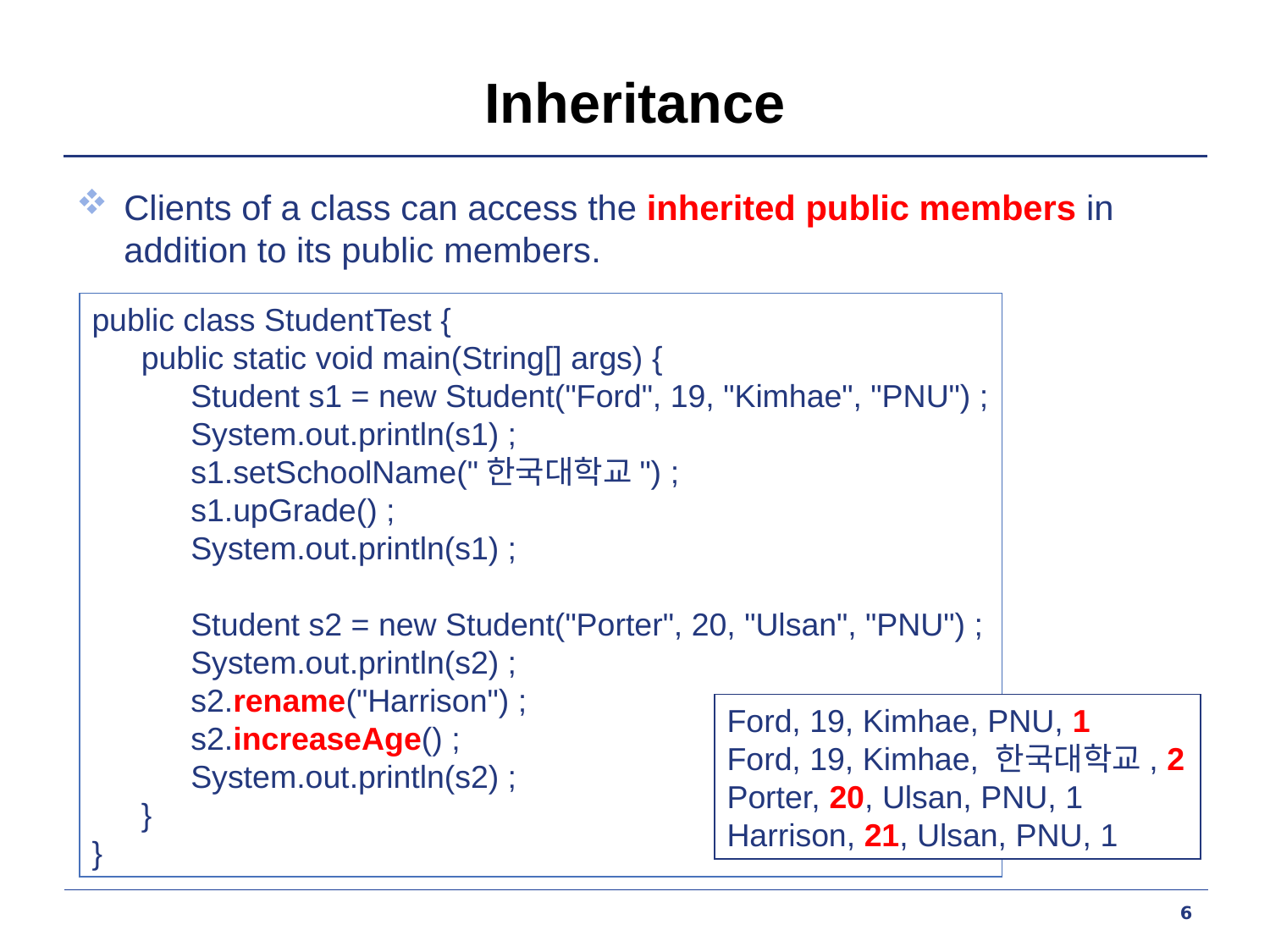

# Inheritance
Clients of a class can access the inherited public members in addition to its public members.
public class StudentTest {
	public static void main(String[] args) {
		Student s1 = new Student("Ford", 19, "Kimhae", "PNU") ;
		System.out.println(s1) ;
		s1.setSchoolName("한국대학교") ;
		s1.upGrade() ;
		System.out.println(s1) ;

		Student s2 = new Student("Porter", 20, "Ulsan", "PNU") ;
		System.out.println(s2) ;
		s2.rename("Harrison") ;
		s2.increaseAge() ;
		System.out.println(s2) ;
	}
}
Ford, 19, Kimhae, PNU, 1
Ford, 19, Kimhae, 한국대학교, 2
Porter, 20, Ulsan, PNU, 1
Harrison, 21, Ulsan, PNU, 1
6